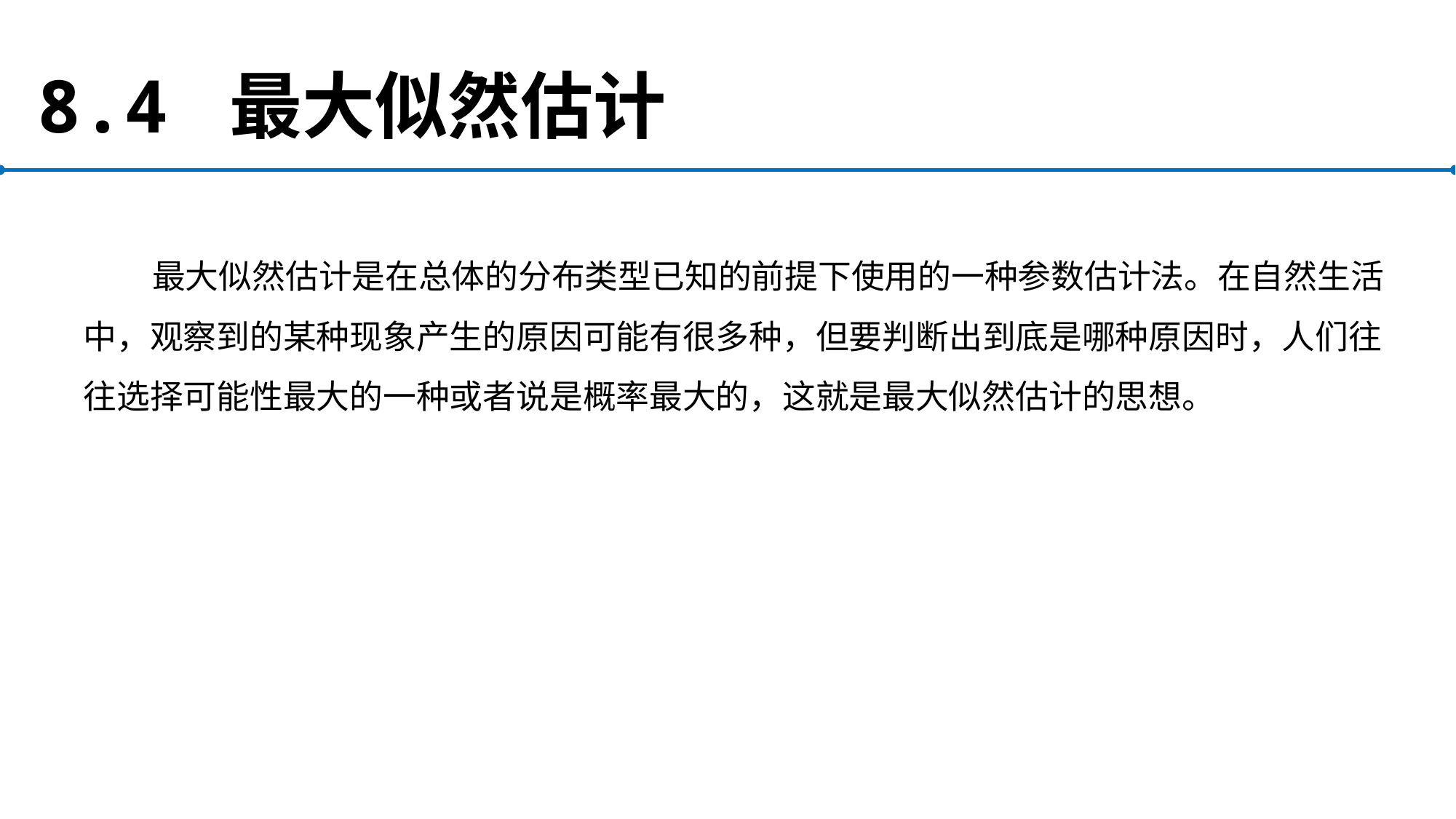

# 8.4 最大似然估计
最大似然估计是在总体的分布类型已知的前提下使用的一种参数估计法。在自然生活中，观察到的某种现象产生的原因可能有很多种，但要判断出到底是哪种原因时，人们往往选择可能性最大的一种或者说是概率最大的，这就是最大似然估计的思想。